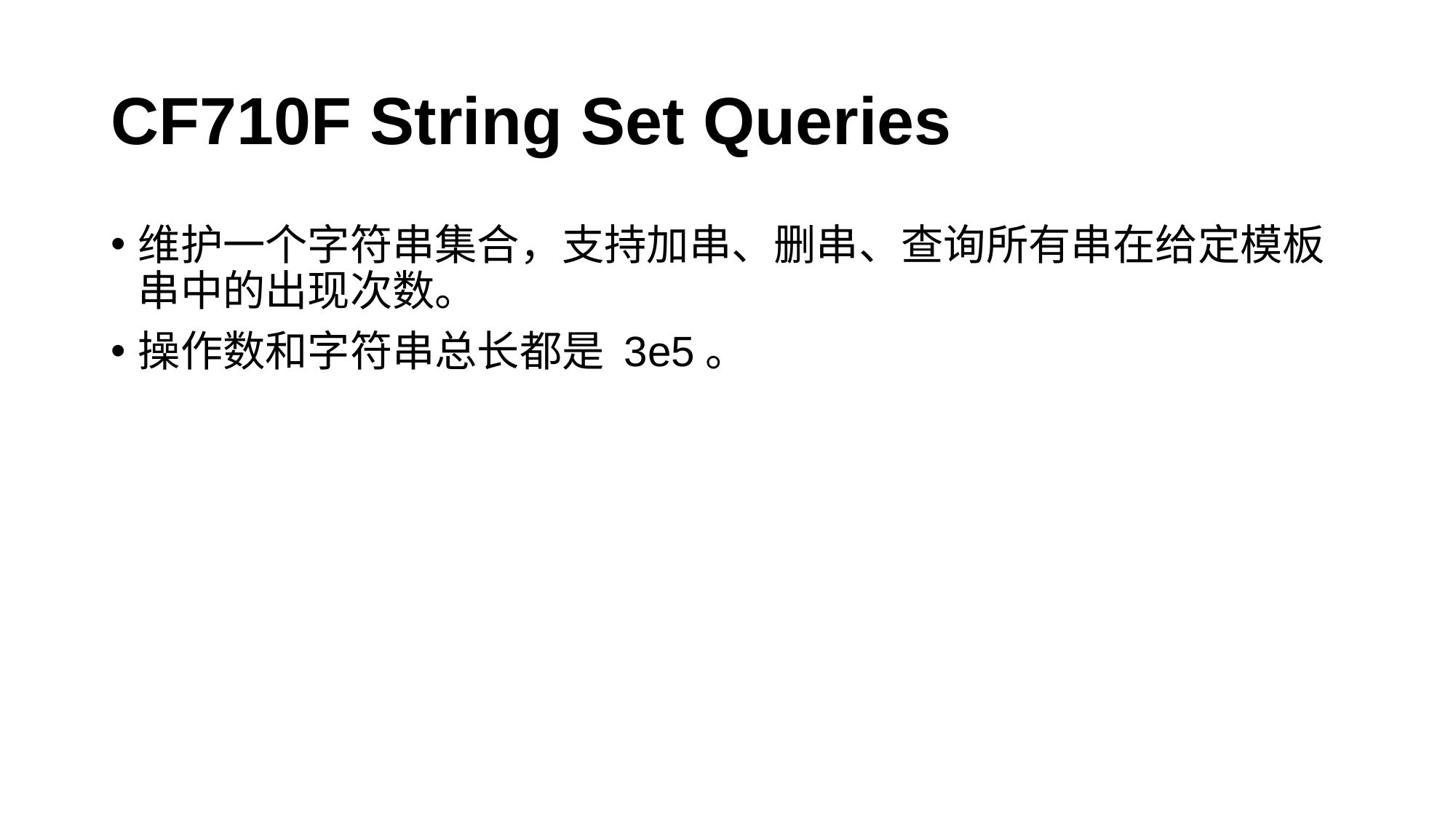

# CF710F String Set Queries
维护一个字符串集合，支持加串、删串、查询所有串在给定模板串中的出现次数。
操作数和字符串总长都是 3e5。